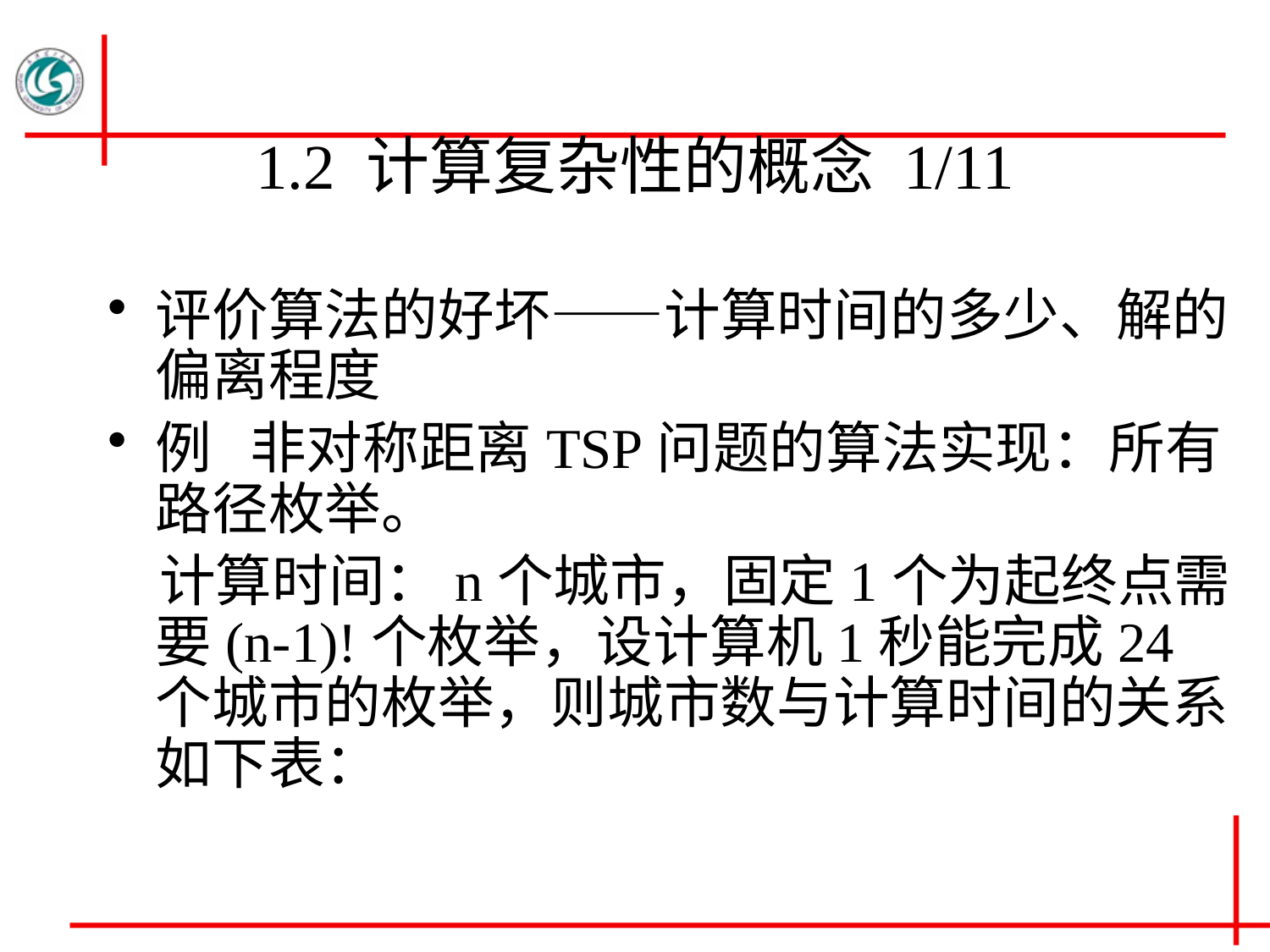

# 1.2 计算复杂性的概念 1/11
评价算法的好坏——计算时间的多少、解的偏离程度
例   非对称距离TSP问题的算法实现：所有路径枚举。
   计算时间：n个城市，固定1个为起终点需要(n-1)!个枚举，设计算机1秒能完成24个城市的枚举，则城市数与计算时间的关系如下表：
11